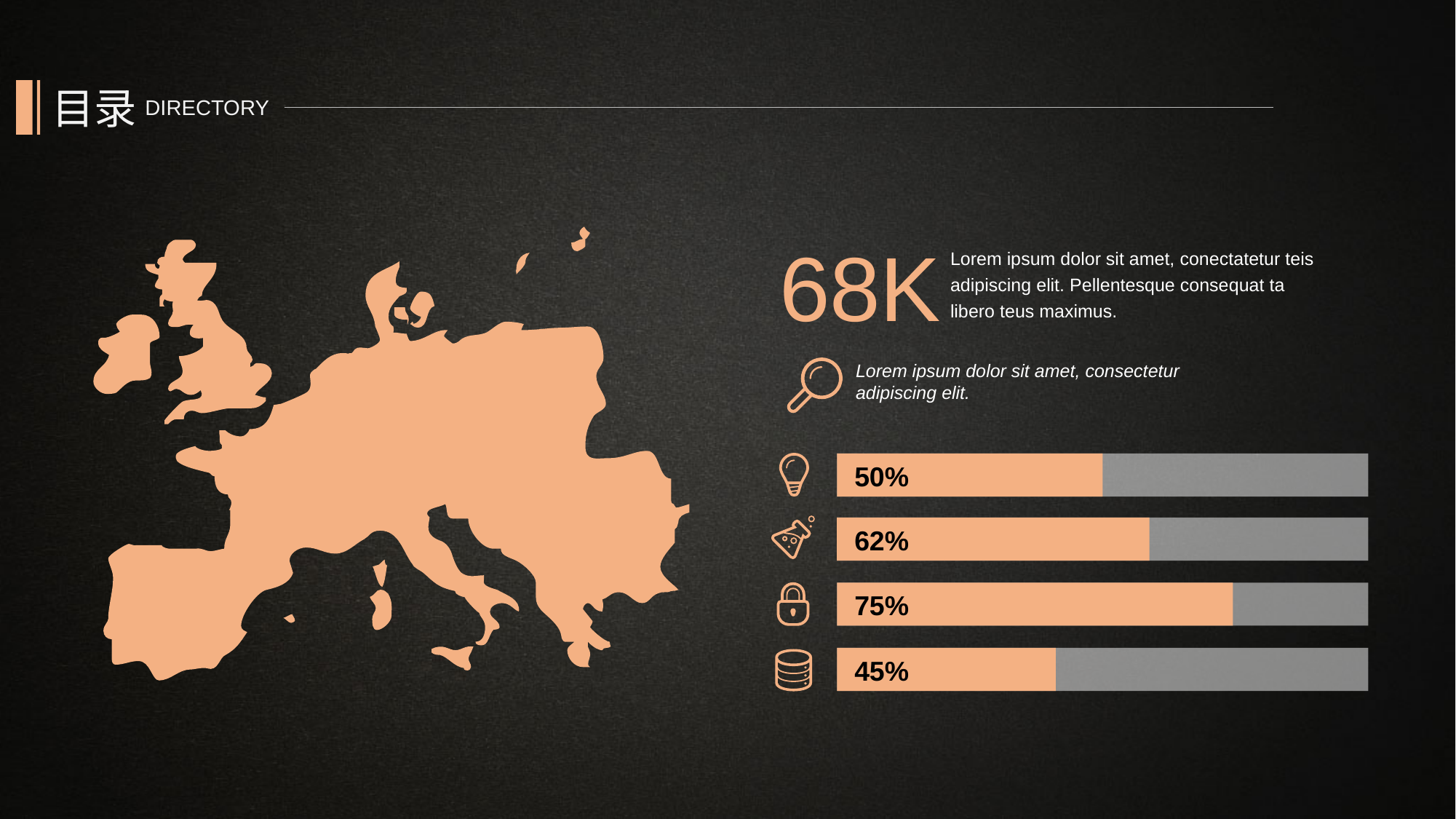

目录
DIRECTORY

68K
Lorem ipsum dolor sit amet, conectatetur teis adipiscing elit. Pellentesque consequat ta libero teus maximus.

Lorem ipsum dolor sit amet, consectetur
adipiscing elit.

50%

62%

75%

45%